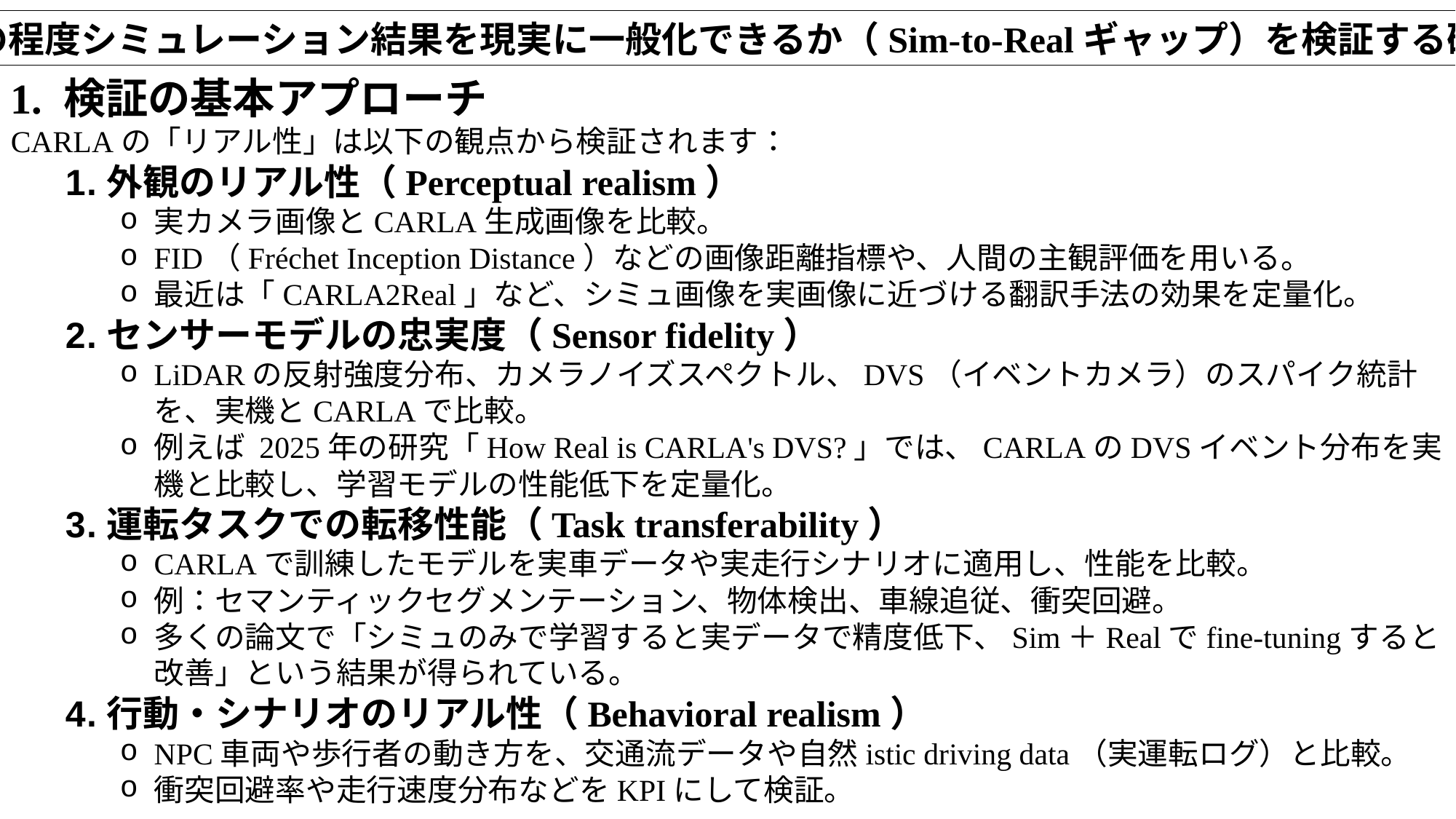

どの程度シミュレーション結果を現実に一般化できるか（Sim-to-Realギャップ）を検証する研究
1. 検証の基本アプローチ
CARLAの「リアル性」は以下の観点から検証されます：
外観のリアル性（Perceptual realism）
実カメラ画像とCARLA生成画像を比較。
FID（Fréchet Inception Distance）などの画像距離指標や、人間の主観評価を用いる。
最近は「CARLA2Real」など、シミュ画像を実画像に近づける翻訳手法の効果を定量化。
センサーモデルの忠実度（Sensor fidelity）
LiDARの反射強度分布、カメラノイズスペクトル、DVS（イベントカメラ）のスパイク統計を、実機とCARLAで比較。
例えば 2025年の研究「How Real is CARLA's DVS?」では、CARLAのDVSイベント分布を実機と比較し、学習モデルの性能低下を定量化。
運転タスクでの転移性能（Task transferability）
CARLAで訓練したモデルを実車データや実走行シナリオに適用し、性能を比較。
例：セマンティックセグメンテーション、物体検出、車線追従、衝突回避。
多くの論文で「シミュのみで学習すると実データで精度低下、Sim＋Realでfine-tuningすると改善」という結果が得られている。
行動・シナリオのリアル性（Behavioral realism）
NPC車両や歩行者の動き方を、交通流データや自然istic driving data（実運転ログ）と比較。
衝突回避率や走行速度分布などをKPIにして検証。